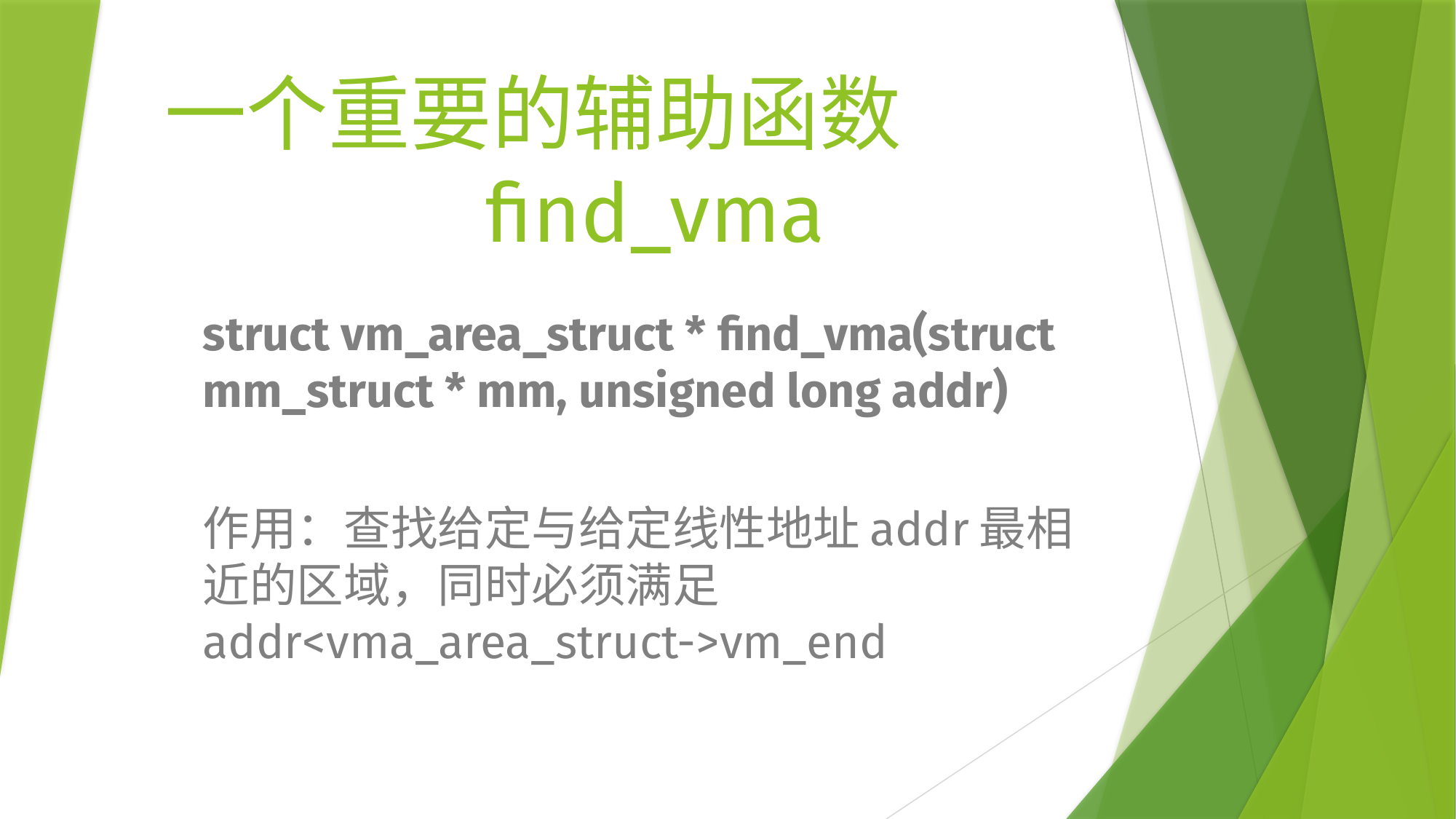

# 一个重要的辅助函数 			find_vma
struct vm_area_struct * find_vma(struct mm_struct * mm, unsigned long addr)

作用：查找给定与给定线性地址addr最相近的区域，同时必须满足addr<vma_area_struct->vm_end